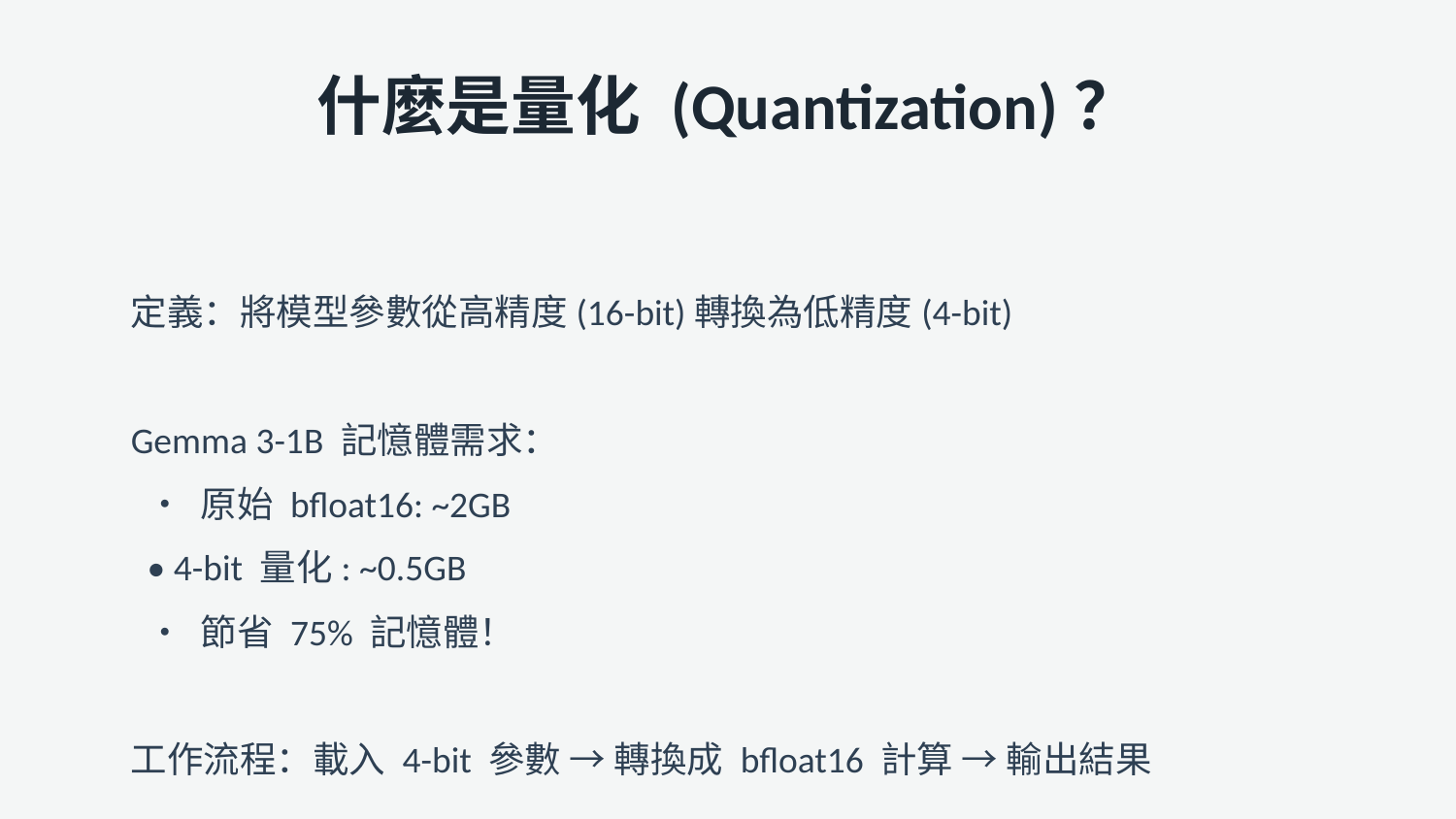

什麼是量化 (Quantization)？

定義：將模型參數從高精度(16-bit)轉換為低精度(4-bit)

Gemma 3-1B 記憶體需求：
  • 原始 bfloat16: ~2GB
  • 4-bit 量化: ~0.5GB
  • 節省 75% 記憶體！

工作流程：載入 4-bit 參數 → 轉換成 bfloat16 計算 → 輸出結果